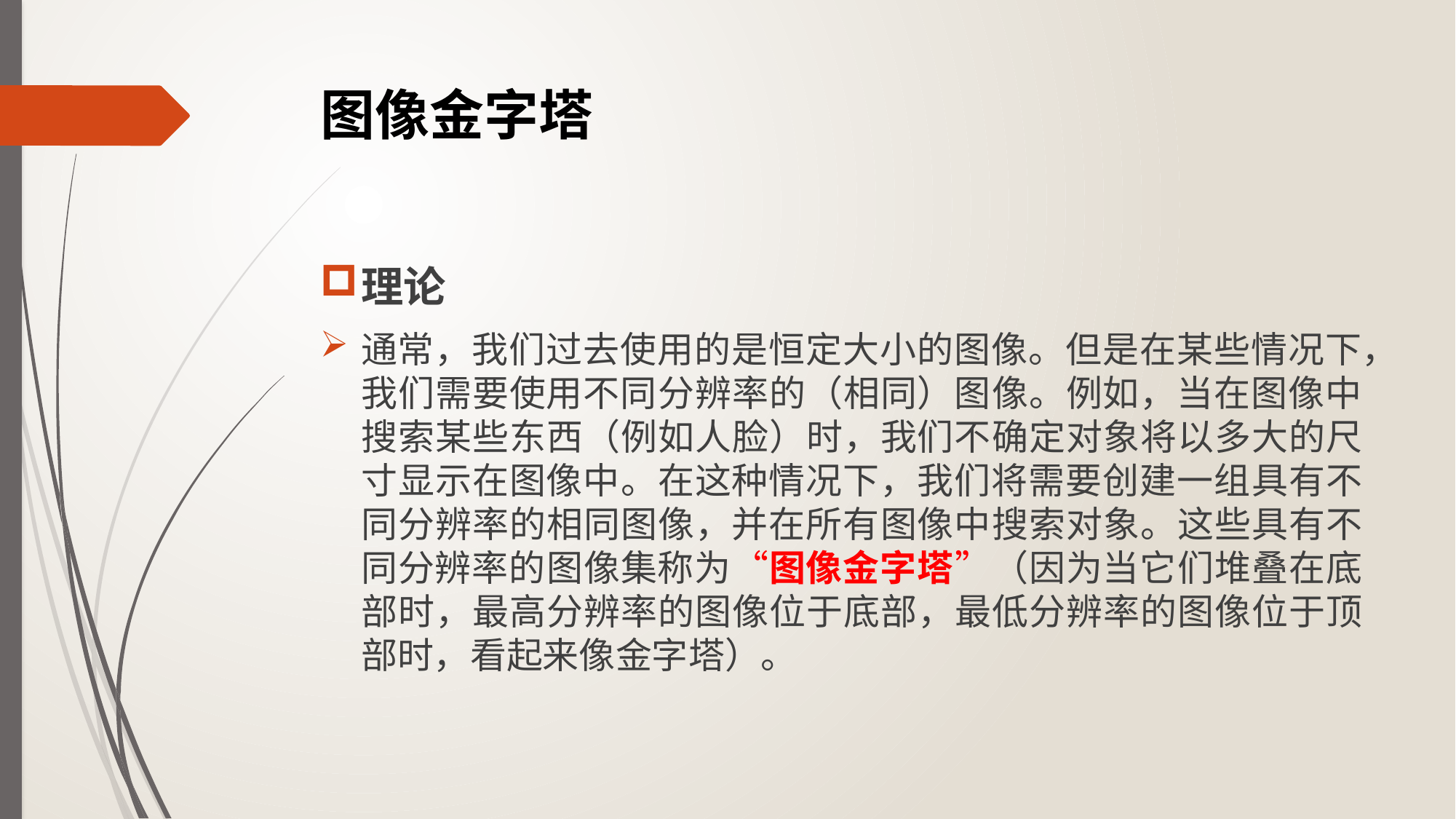

# 图像金字塔
理论
通常，我们过去使用的是恒定大小的图像。但是在某些情况下，我们需要使用不同分辨率的（相同）图像。例如，当在图像中搜索某些东西（例如人脸）时，我们不确定对象将以多大的尺寸显示在图像中。在这种情况下，我们将需要创建一组具有不同分辨率的相同图像，并在所有图像中搜索对象。这些具有不同分辨率的图像集称为“图像金字塔”（因为当它们堆叠在底部时，最高分辨率的图像位于底部，最低分辨率的图像位于顶部时，看起来像金字塔）。